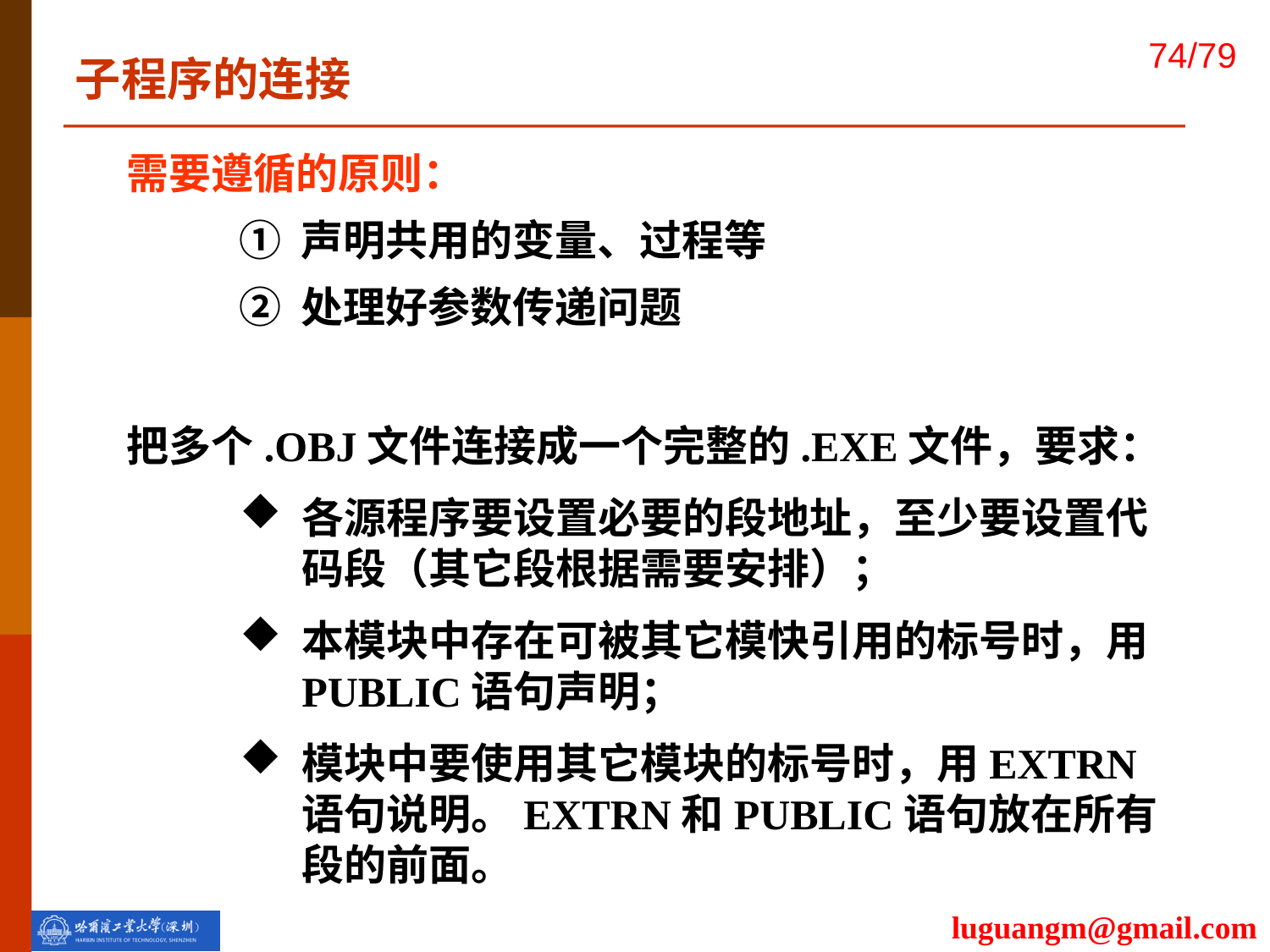

子程序的连接
需要遵循的原则：
① 声明共用的变量、过程等
② 处理好参数传递问题

把多个.OBJ文件连接成一个完整的.EXE文件，要求：
各源程序要设置必要的段地址，至少要设置代码段（其它段根据需要安排）；
本模块中存在可被其它模快引用的标号时，用PUBLIC语句声明；
模块中要使用其它模块的标号时，用EXTRN语句说明。EXTRN和PUBLIC语句放在所有段的前面。